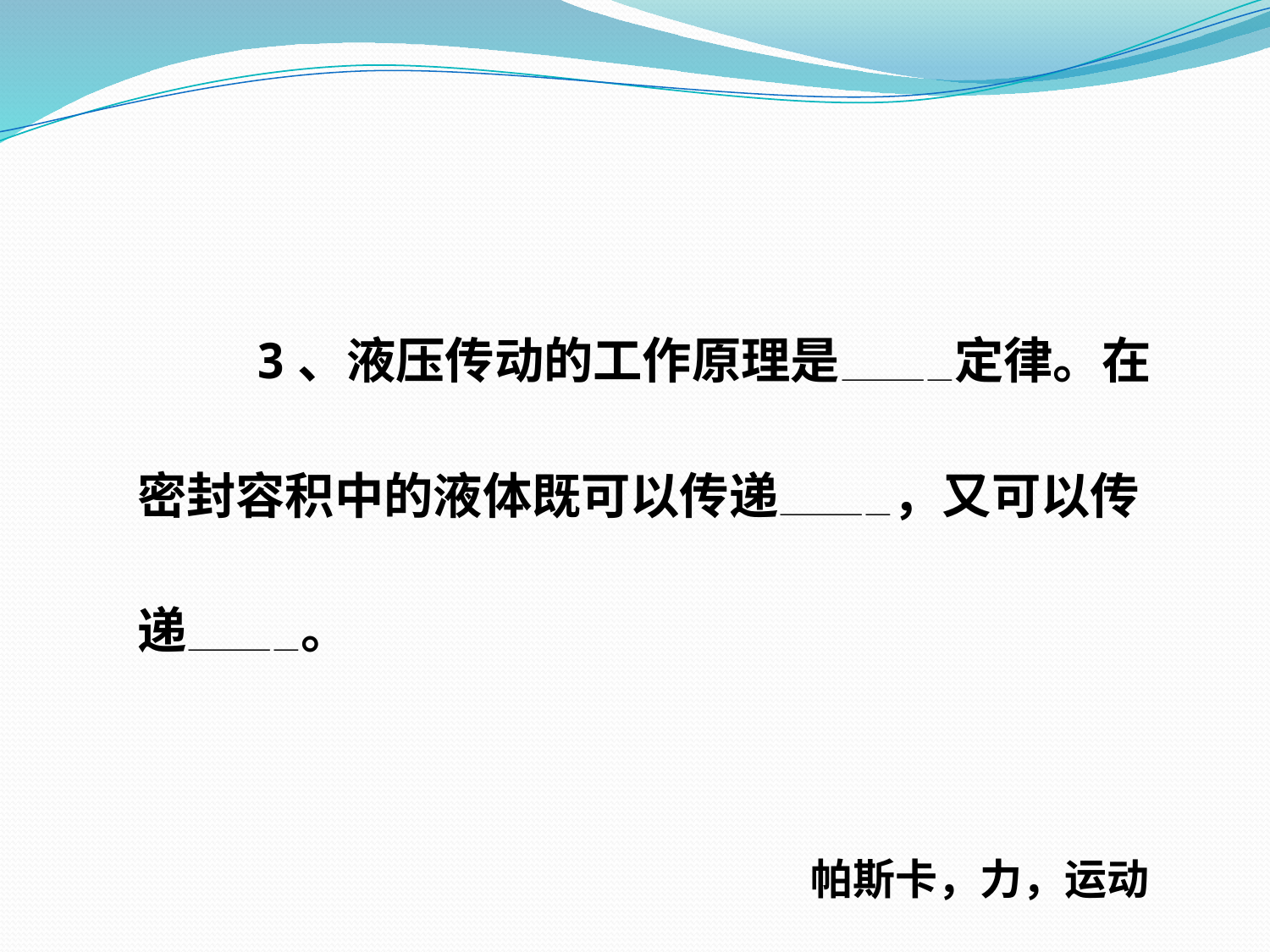

3、液压传动的工作原理是————定律。在密封容积中的液体既可以传递————，又可以传递————。
帕斯卡，力，运动